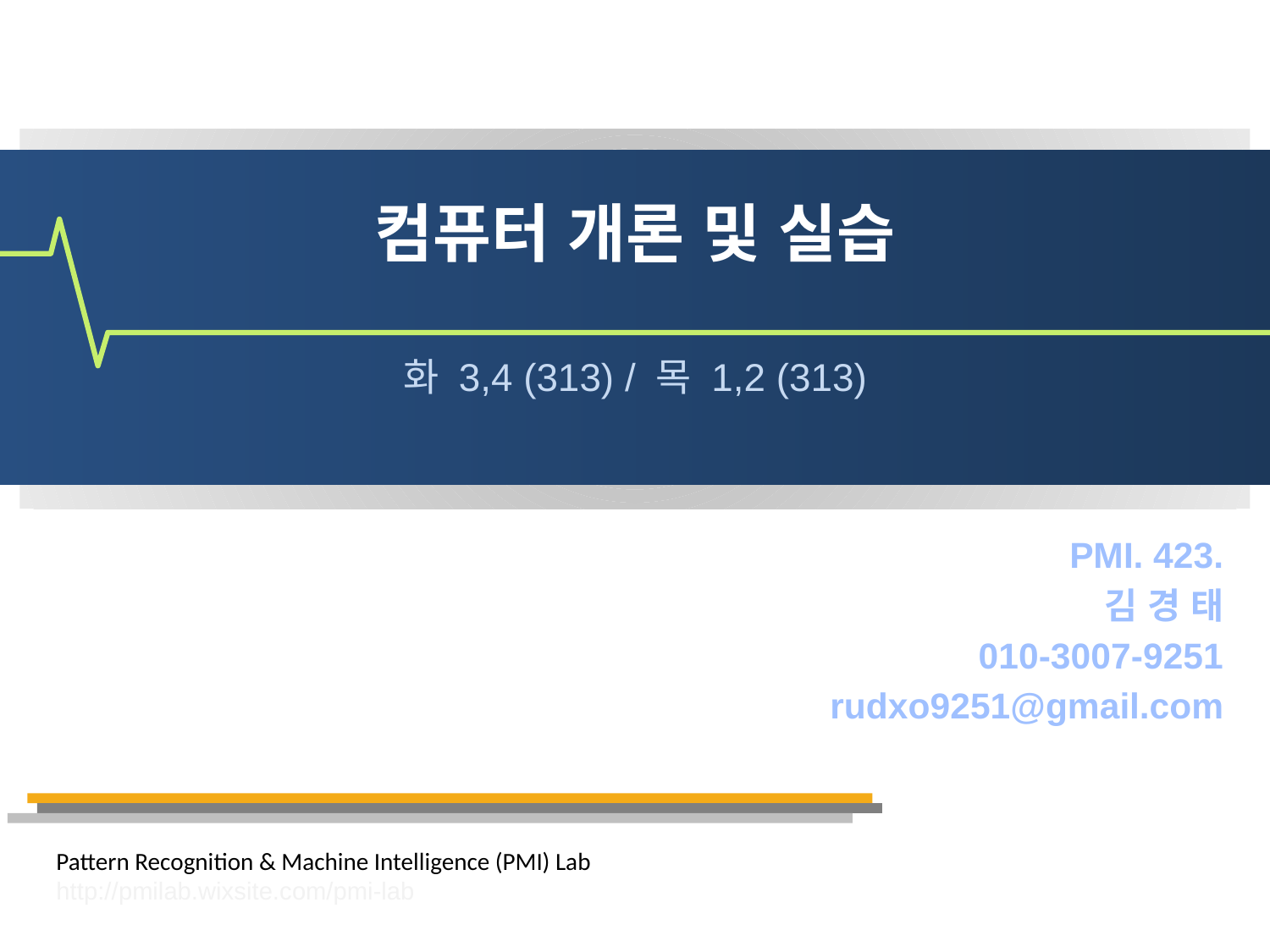

# 컴퓨터 개론 및 실습
화 3,4 (313) / 목 1,2 (313)
PMI. 423.
김 경 태
010-3007-9251
rudxo9251@gmail.com